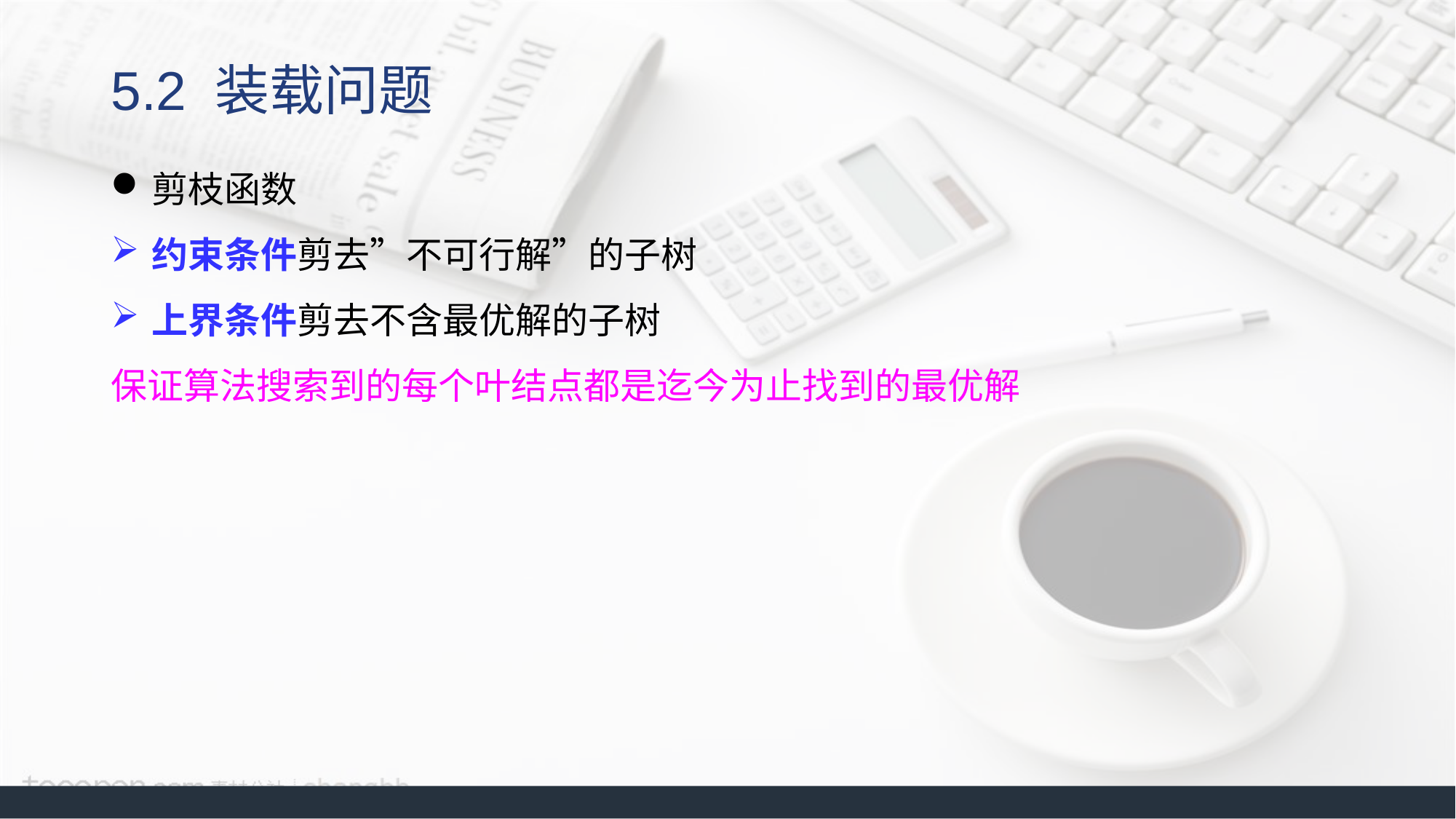

# 5.2 装载问题

剪枝函数
约束条件剪去”不可行解”的子树
上界条件剪去不含最优解的子树
保证算法搜索到的每个叶结点都是迄今为止找到的最优解